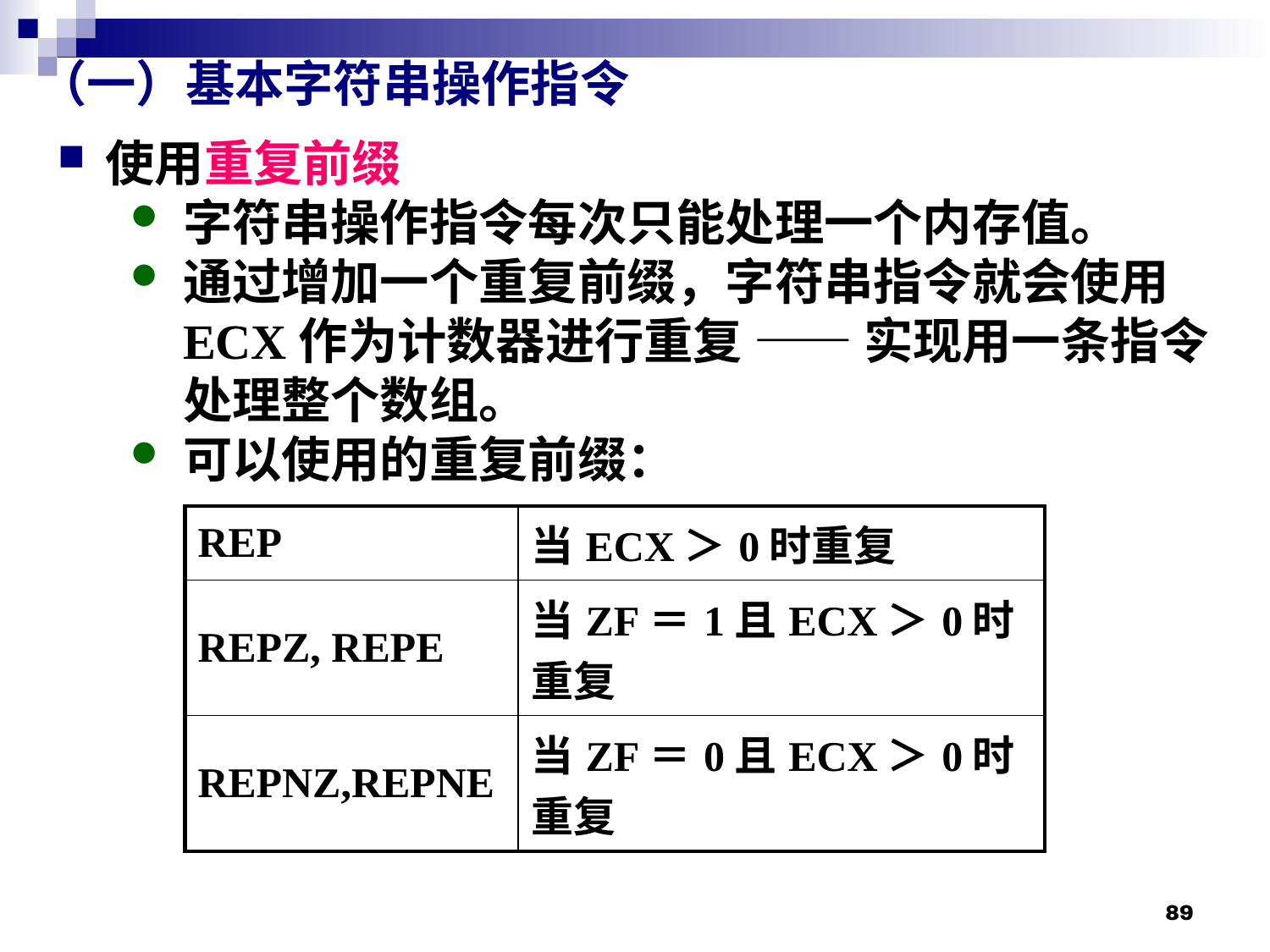

# （一）基本字符串操作指令
使用重复前缀
字符串操作指令每次只能处理一个内存值。
通过增加一个重复前缀，字符串指令就会使用ECX作为计数器进行重复 —— 实现用一条指令处理整个数组。
可以使用的重复前缀：
| REP | 当ECX＞0时重复 |
| --- | --- |
| REPZ, REPE | 当ZF＝1且ECX＞0时重复 |
| REPNZ,REPNE | 当ZF＝0且ECX＞0时重复 |
89